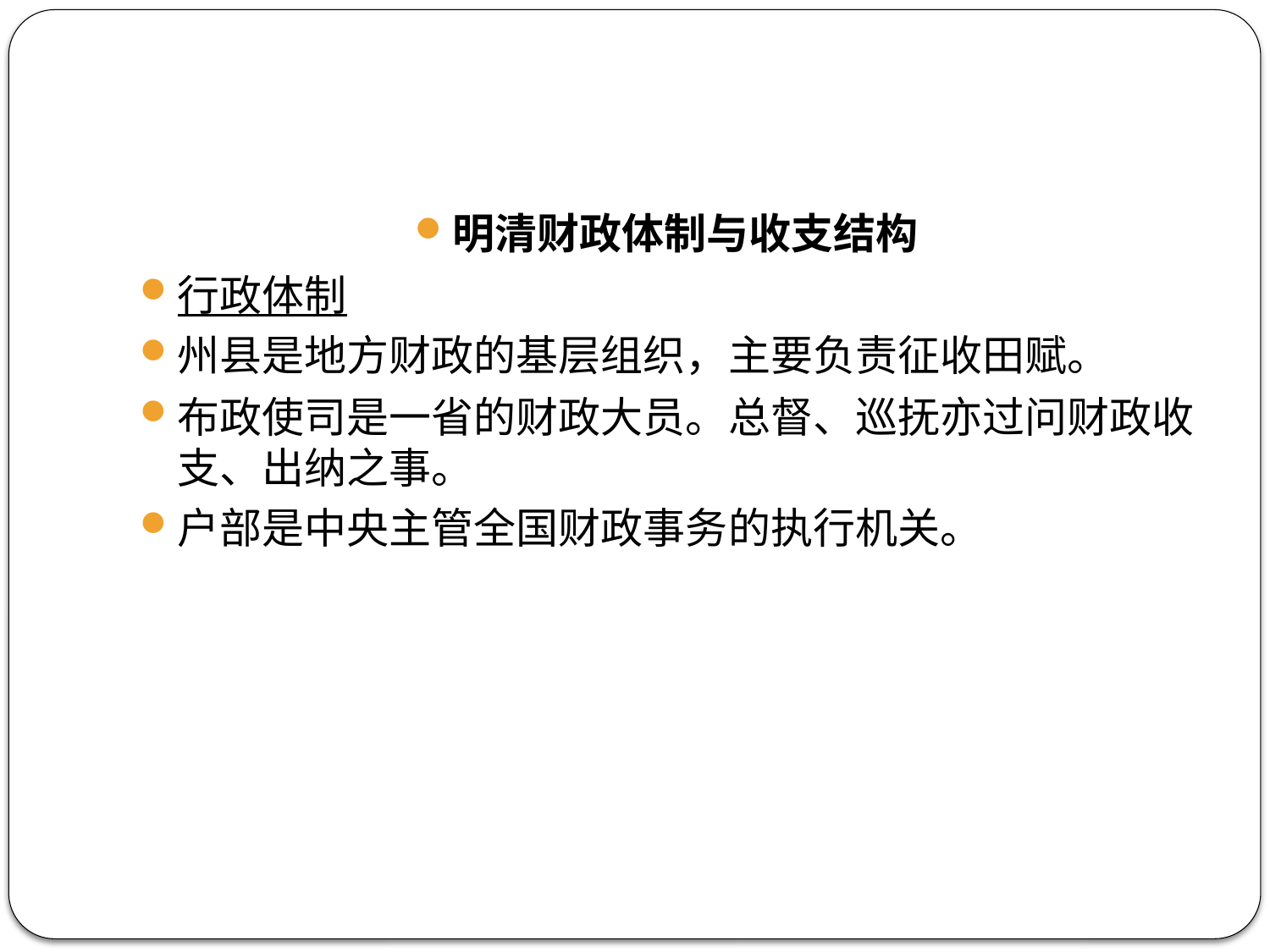

#
明清财政体制与收支结构
行政体制
州县是地方财政的基层组织，主要负责征收田赋。
布政使司是一省的财政大员。总督、巡抚亦过问财政收支、出纳之事。
户部是中央主管全国财政事务的执行机关。